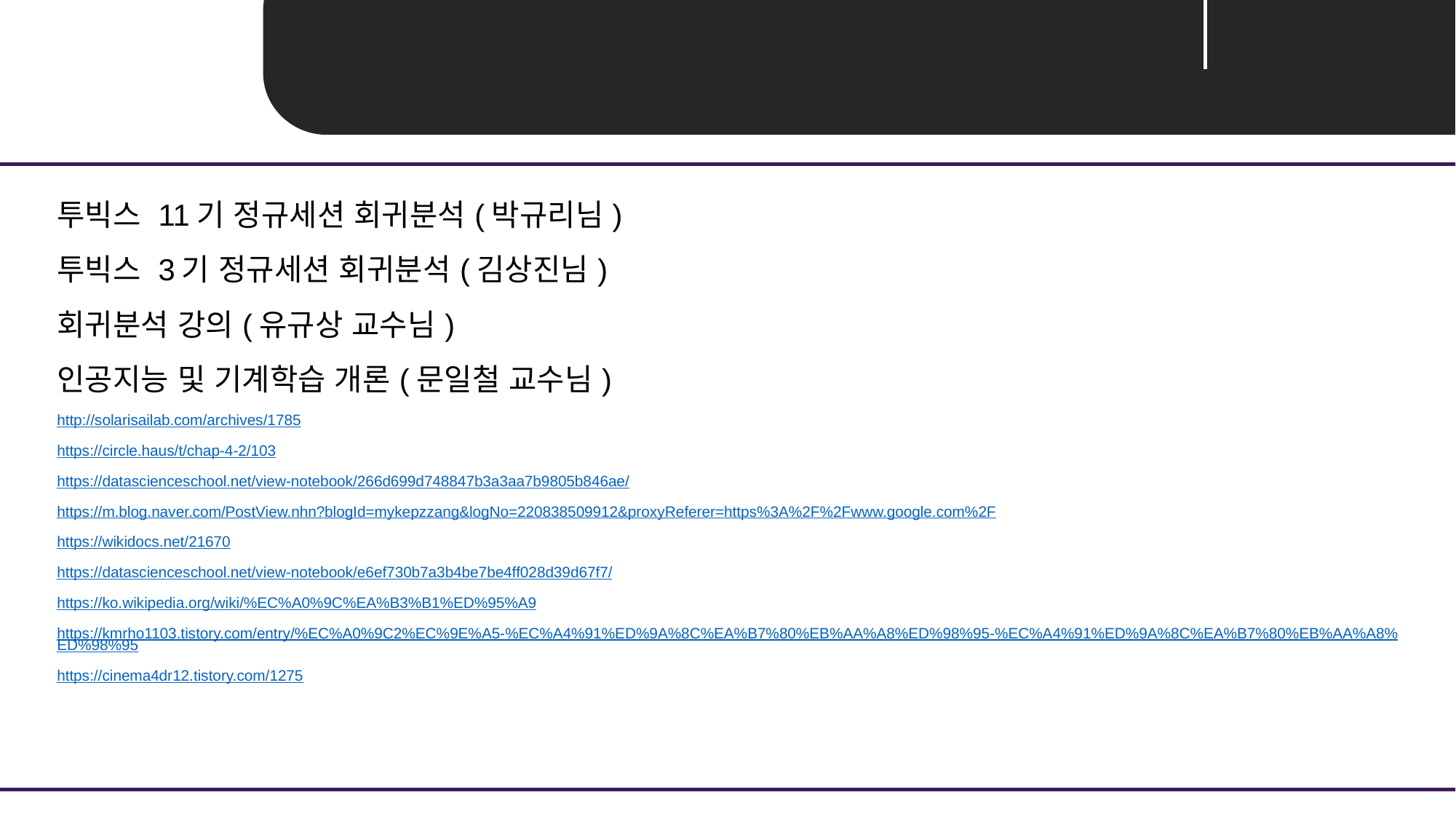

Reference
투빅스 11기 정규세션 회귀분석(박규리님)
투빅스 3기 정규세션 회귀분석(김상진님)
회귀분석 강의(유규상 교수님)
인공지능 및 기계학습 개론(문일철 교수님)
http://solarisailab.com/archives/1785
https://circle.haus/t/chap-4-2/103
https://datascienceschool.net/view-notebook/266d699d748847b3a3aa7b9805b846ae/
https://m.blog.naver.com/PostView.nhn?blogId=mykepzzang&logNo=220838509912&proxyReferer=https%3A%2F%2Fwww.google.com%2F
https://wikidocs.net/21670
https://datascienceschool.net/view-notebook/e6ef730b7a3b4be7be4ff028d39d67f7/
https://ko.wikipedia.org/wiki/%EC%A0%9C%EA%B3%B1%ED%95%A9
https://kmrho1103.tistory.com/entry/%EC%A0%9C2%EC%9E%A5-%EC%A4%91%ED%9A%8C%EA%B7%80%EB%AA%A8%ED%98%95-%EC%A4%91%ED%9A%8C%EA%B7%80%EB%AA%A8%ED%98%95
https://cinema4dr12.tistory.com/1275